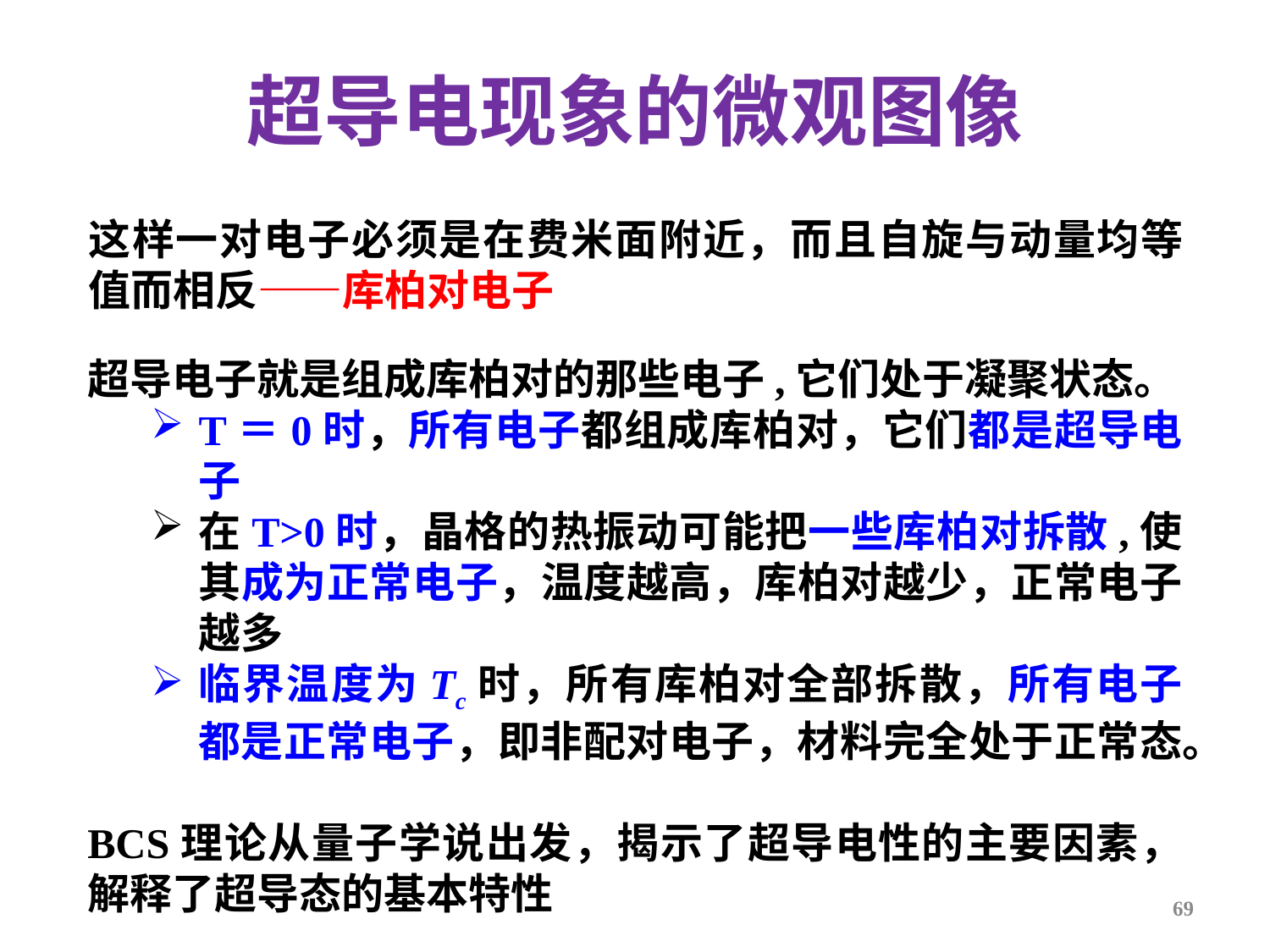

超导电现象的微观图像
这样一对电子必须是在费米面附近，而且自旋与动量均等值而相反——库柏对电子
超导电子就是组成库柏对的那些电子,它们处于凝聚状态。
T＝0时，所有电子都组成库柏对，它们都是超导电子
在T>0时，晶格的热振动可能把一些库柏对拆散,使其成为正常电子，温度越高，库柏对越少，正常电子越多
临界温度为Tc时，所有库柏对全部拆散，所有电子都是正常电子，即非配对电子，材料完全处于正常态。

BCS理论从量子学说出发，揭示了超导电性的主要因素，解释了超导态的基本特性
69